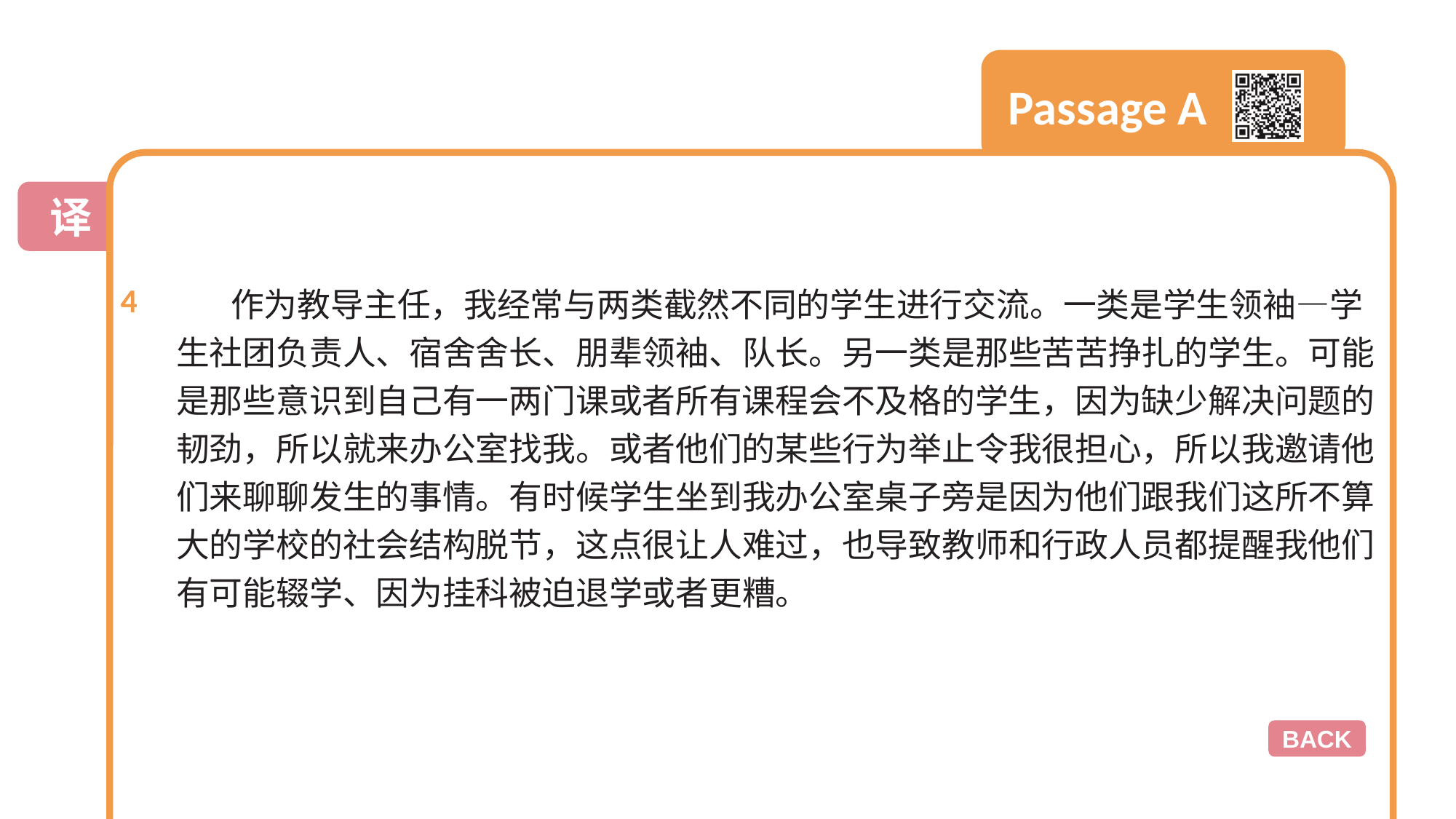

作为教导主任，我经常与两类截然不同的学生进行交流。一类是学生领袖—学生社团负责人、宿舍舍长、朋辈领袖、队长。另一类是那些苦苦挣扎的学生。可能是那些意识到自己有一两门课或者所有课程会不及格的学生，因为缺少解决问题的韧劲，所以就来办公室找我。或者他们的某些行为举止令我很担心，所以我邀请他们来聊聊发生的事情。有时候学生坐到我办公室桌子旁是因为他们跟我们这所不算大的学校的社会结构脱节，这点很让人难过，也导致教师和行政人员都提醒我他们有可能辍学、因为挂科被迫退学或者更糟。

4

BACK